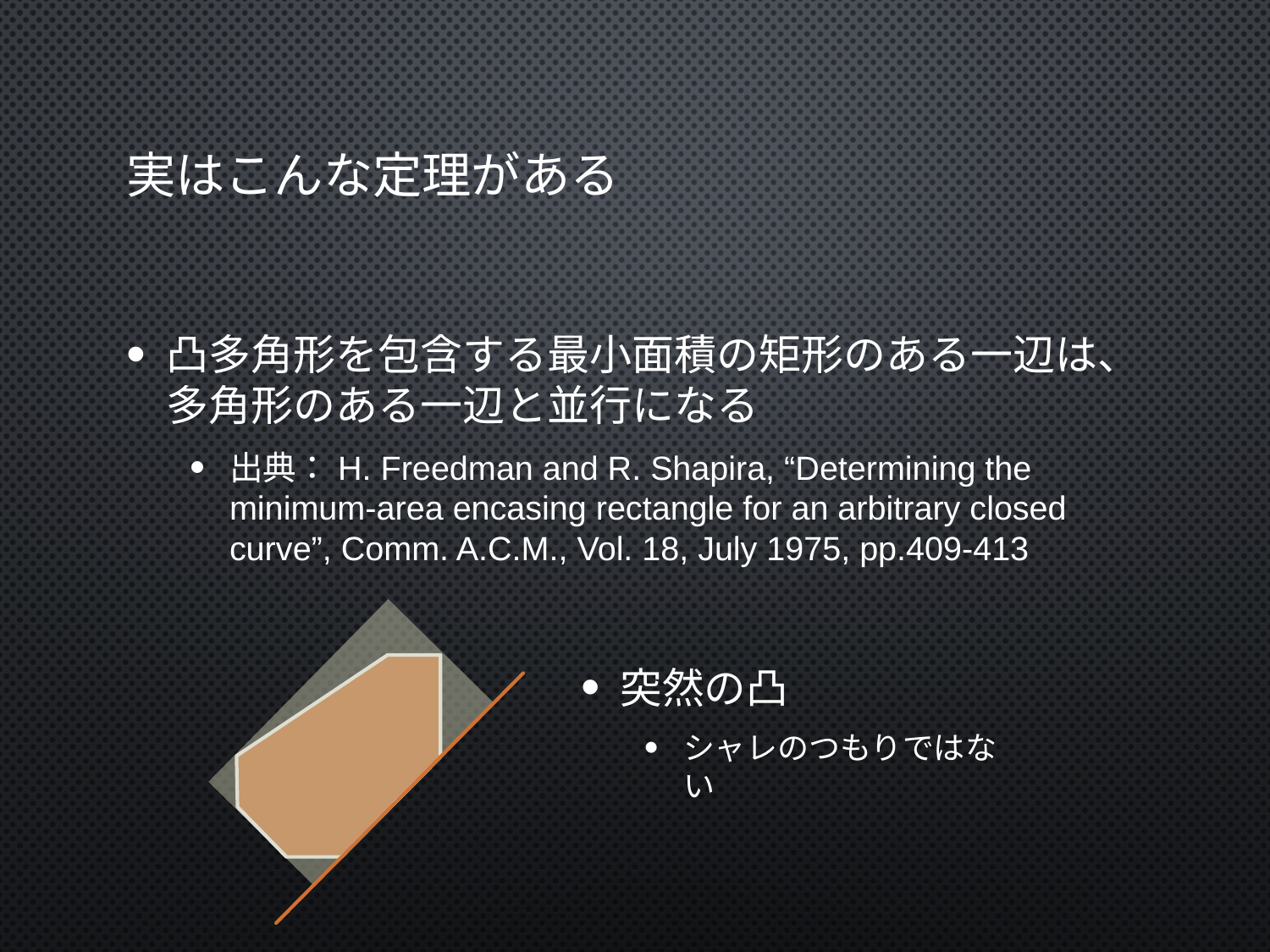

# 実はこんな定理がある
凸多角形を包含する最小面積の矩形のある一辺は、多角形のある一辺と並行になる
出典：H. Freedman and R. Shapira, “Determining the minimum-area encasing rectangle for an arbitrary closed curve”, Comm. A.C.M., Vol. 18, July 1975, pp.409-413

突然の凸
シャレのつもりではない